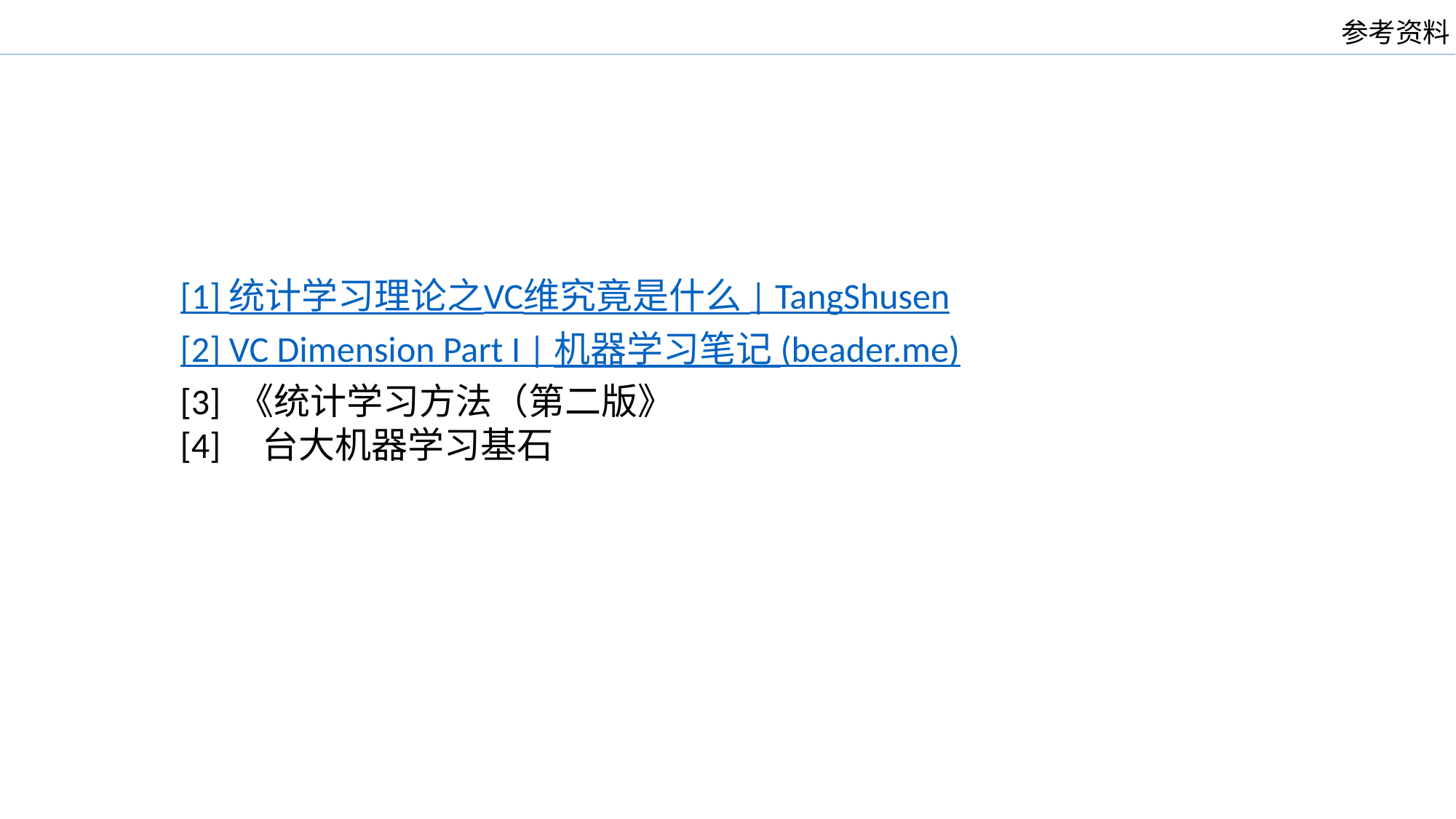

参考资料
[1] 统计学习理论之VC维究竟是什么 | TangShusen
[2] VC Dimension Part I | 机器学习笔记 (beader.me)
[3] 《统计学习方法（第二版》
[4]    台大机器学习基石